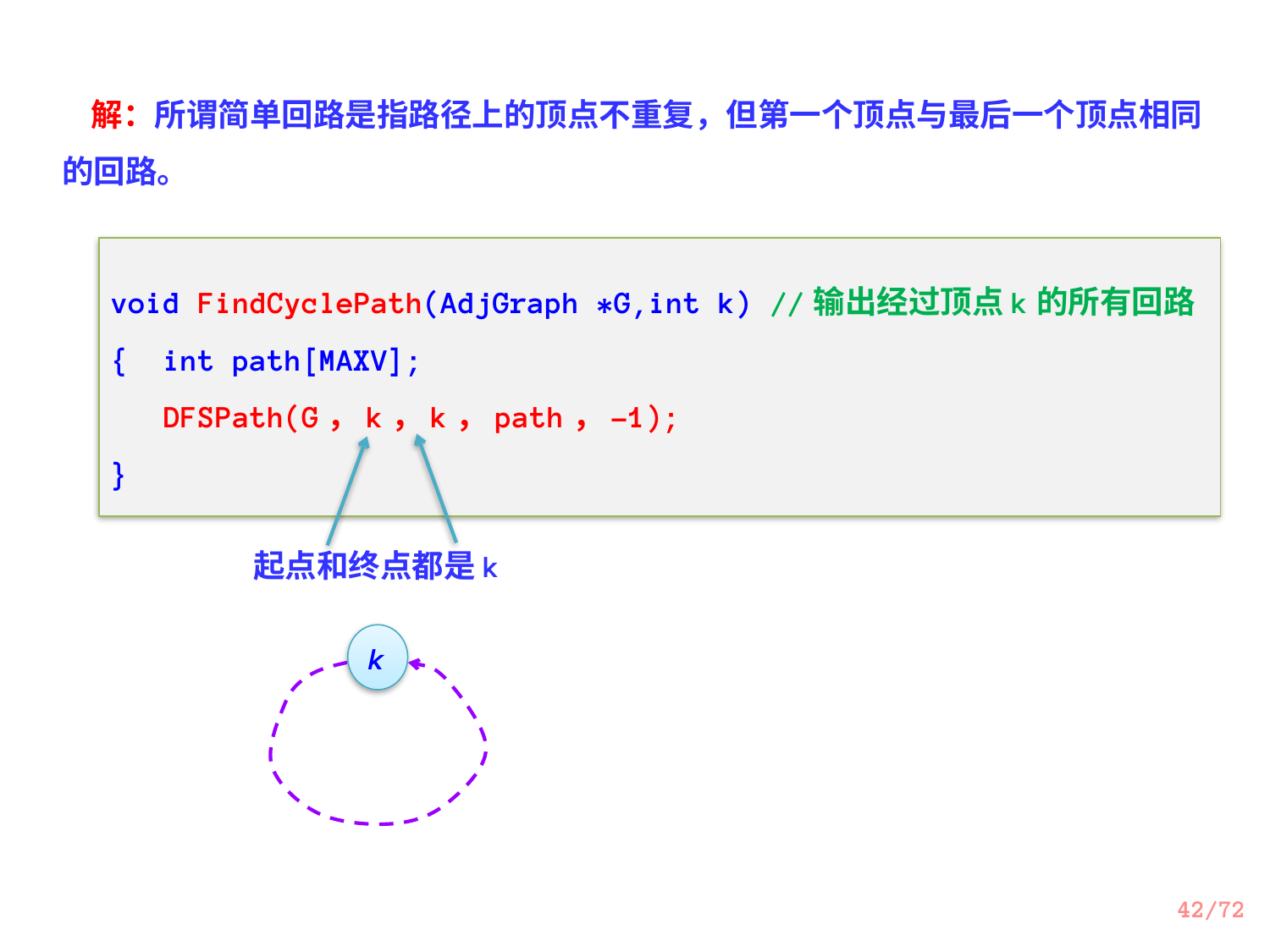

解：所谓简单回路是指路径上的顶点不重复，但第一个顶点与最后一个顶点相同的回路。
void FindCyclePath(AdjGraph *G,int k) //输出经过顶点k的所有回路
{  int path[MAXV];
   DFSPath(G，k，k，path，-1);
}
起点和终点都是k
k

42/72